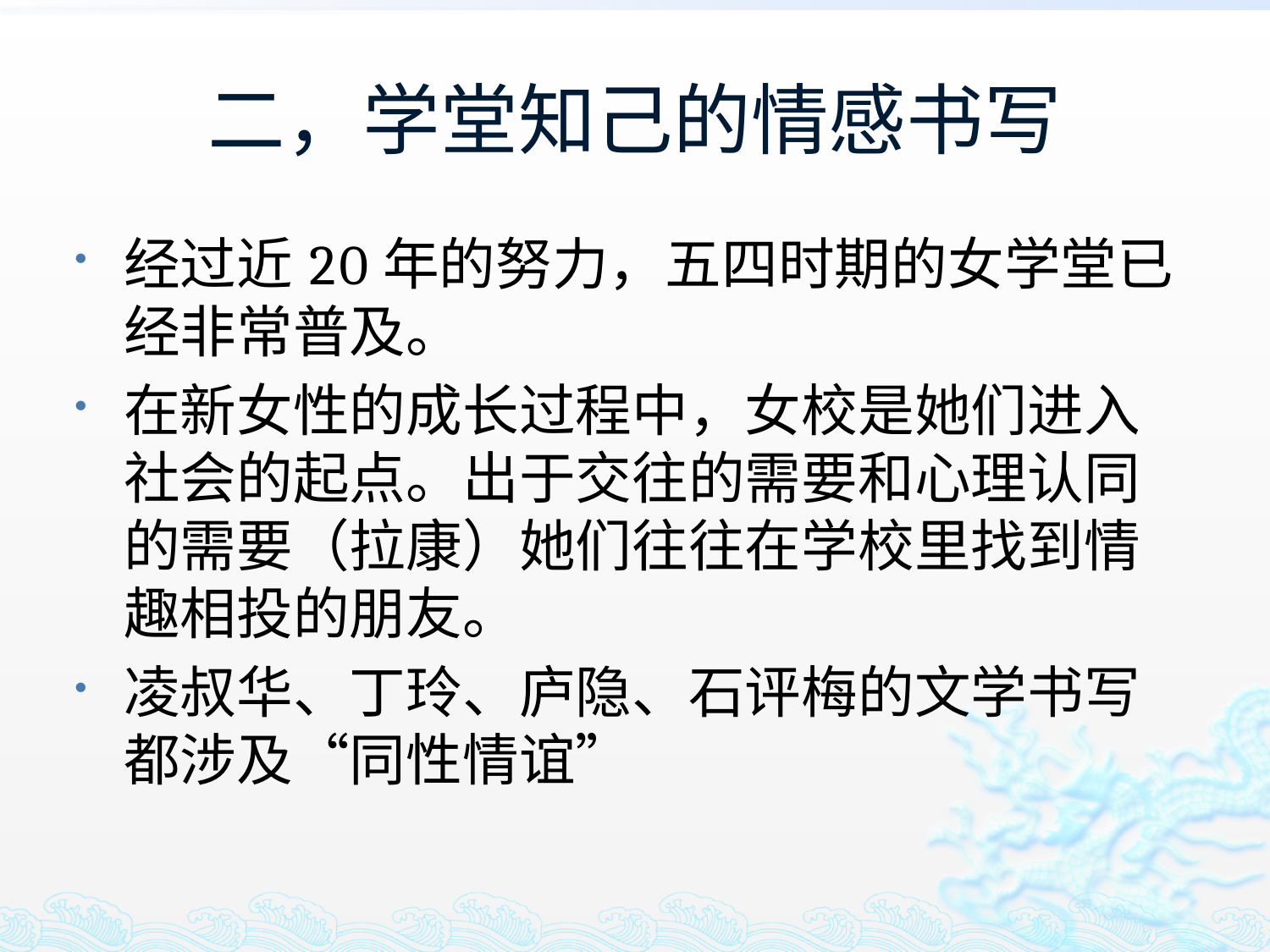

# 二，学堂知己的情感书写
经过近20年的努力，五四时期的女学堂已经非常普及。
在新女性的成长过程中，女校是她们进入社会的起点。出于交往的需要和心理认同的需要（拉康）她们往往在学校里找到情趣相投的朋友。
凌叔华、丁玲、庐隐、石评梅的文学书写都涉及“同性情谊”